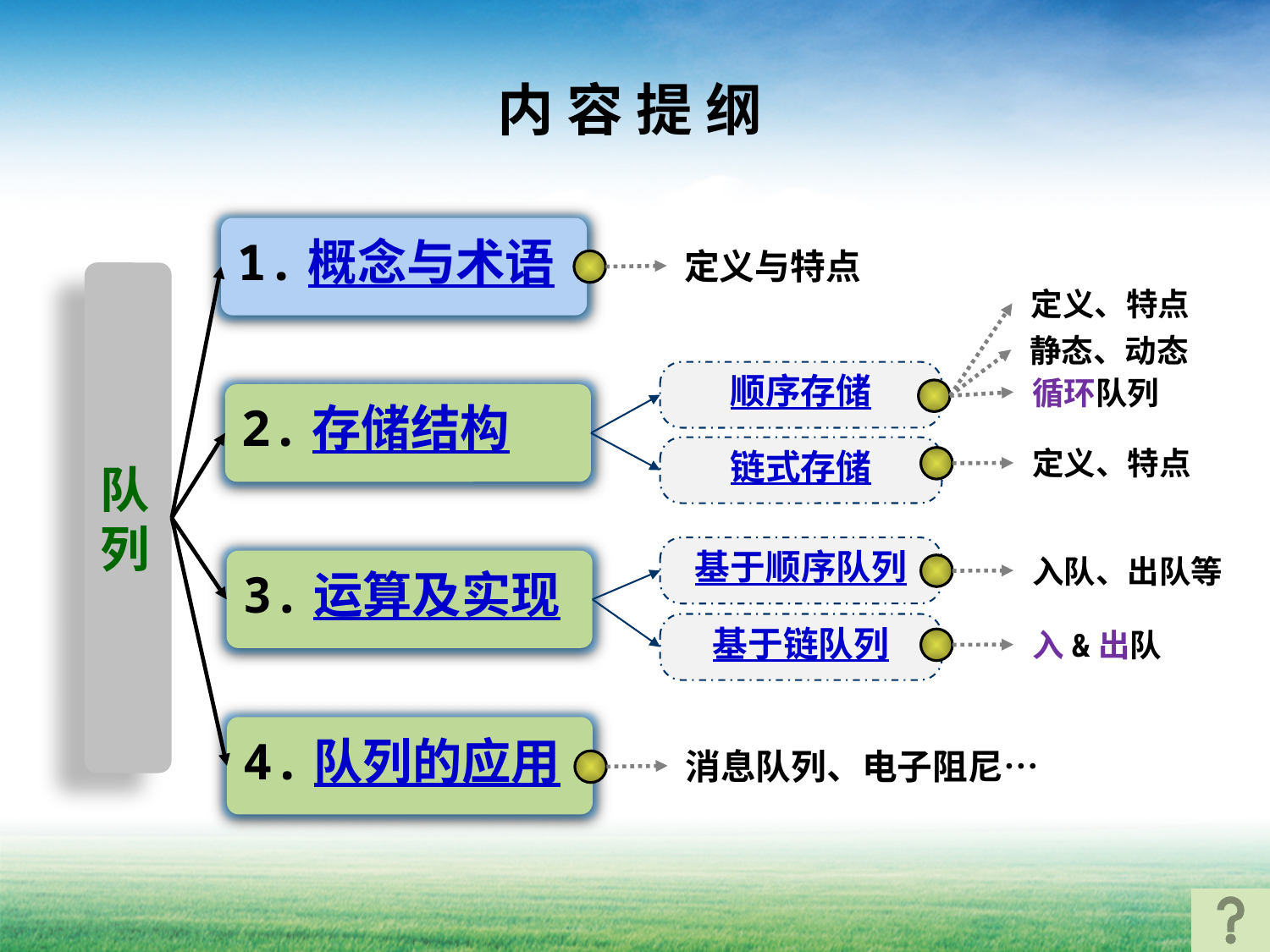

# 内 容 提 纲
1.概念与术语
定义与特点

队
列
定义、特点
静态、动态
循环队列
顺序存储

2.存储结构
定义、特点
链式存储

基于顺序队列
入队、出队等
3.运算及实现

入&出队
基于链队列

4.队列的应用
消息队列、电子阻尼…